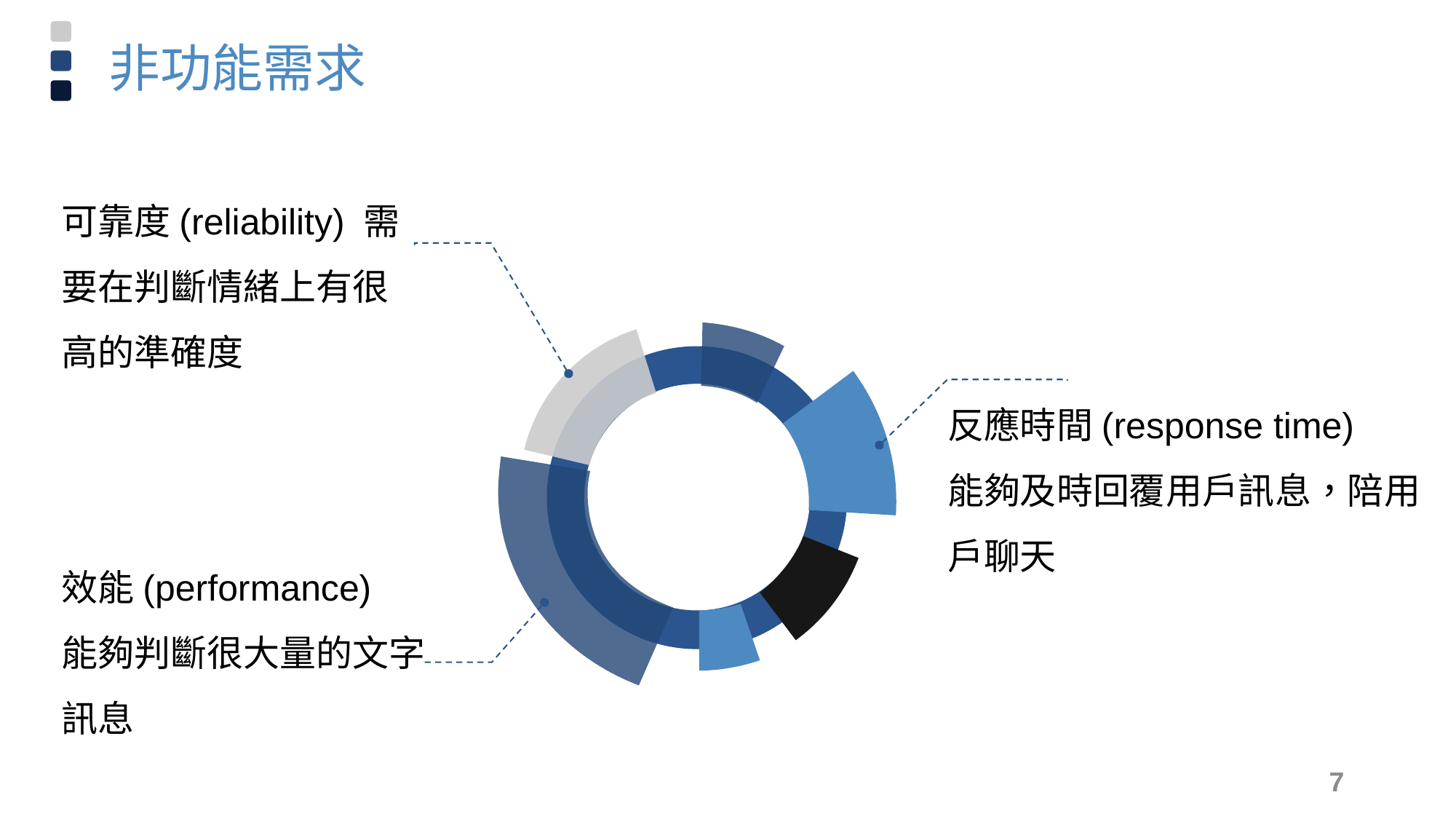

非功能需求
可靠度(reliability) 需要在判斷情緒上有很高的準確度

反應時間(response time)
能夠及時回覆用戶訊息，陪用戶聊天

效能(performance)
能夠判斷很大量的文字訊息

7